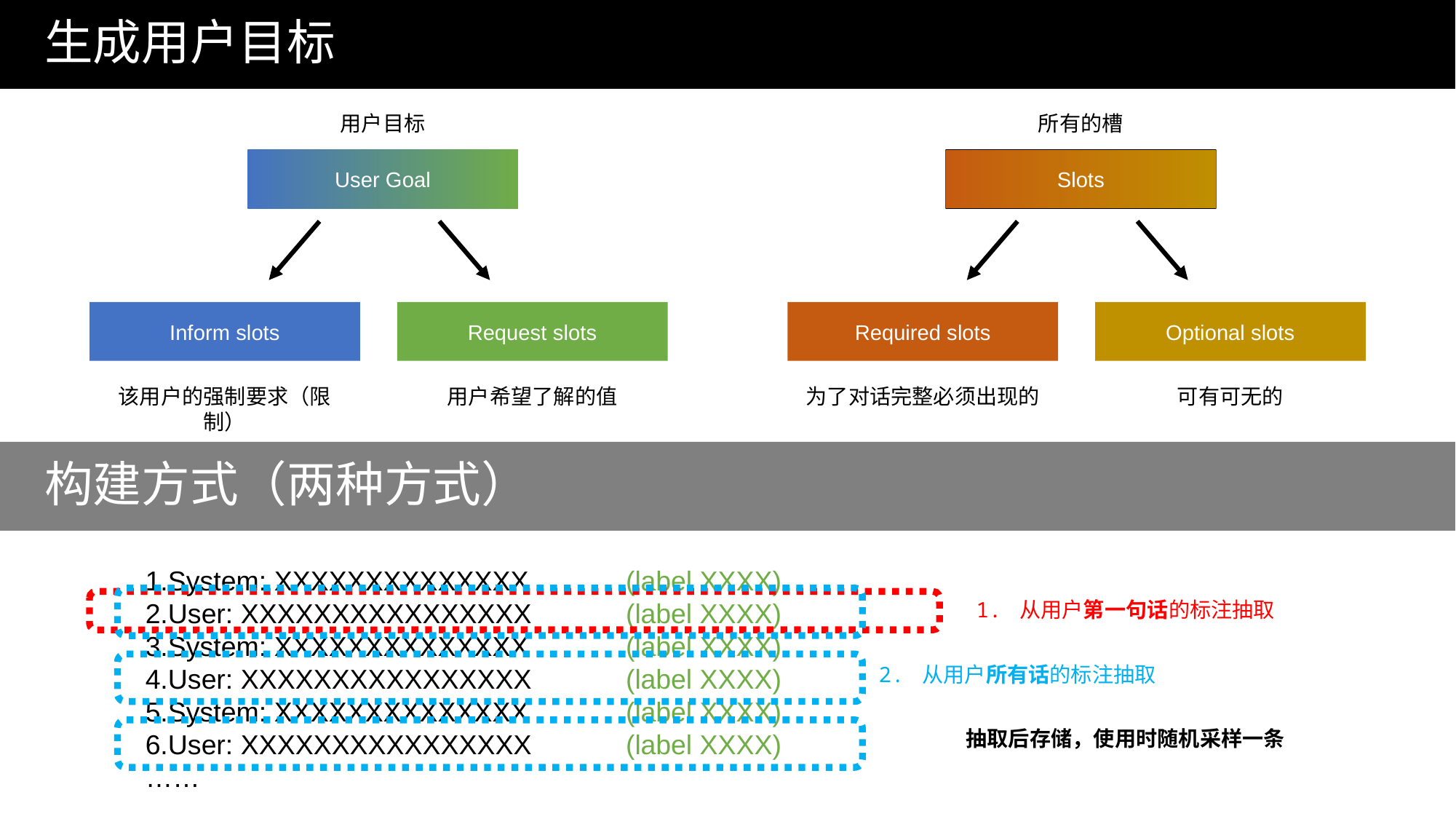

# 生成用户目标
用户目标
User Goal
Inform slots
Request slots
该用户的强制要求（限制）
用户希望了解的值
所有的槽
Slots
Required slots
Optional slots
为了对话完整必须出现的
可有可无的
  构建方式（两种方式）
1.System: XXXXXXXXXXXXXX
2.User: XXXXXXXXXXXXXXXX
3.System: XXXXXXXXXXXXXX
4.User: XXXXXXXXXXXXXXXX
5.System: XXXXXXXXXXXXXX
6.User: XXXXXXXXXXXXXXXX
……
(label XXXX)
(label XXXX)
(label XXXX)
(label XXXX)
(label XXXX)
(label XXXX)

1. 从用户第一句话的标注抽取

2. 从用户所有话的标注抽取

抽取后存储，使用时随机采样一条